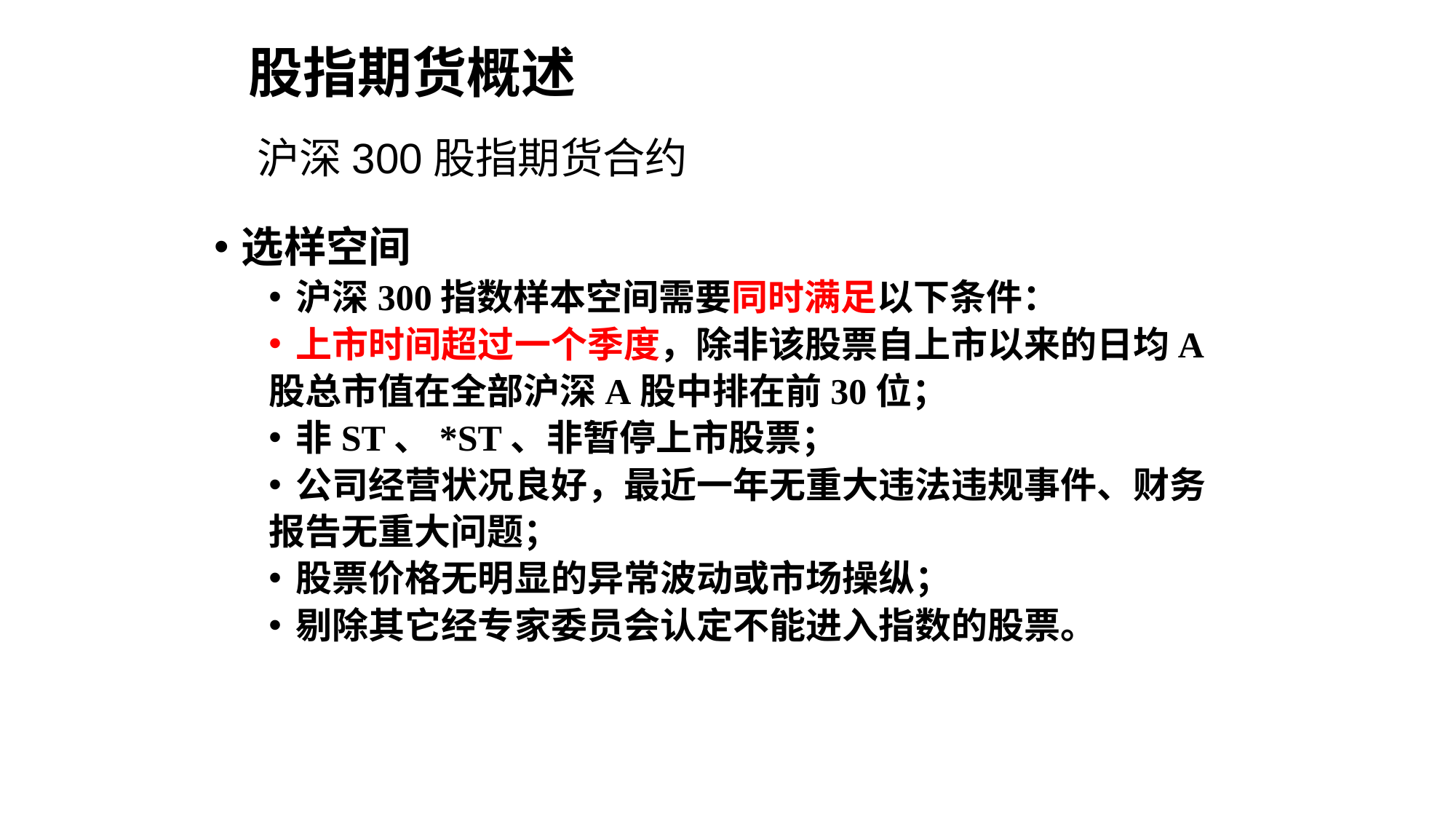

股指期货概述
沪深300股指期货合约
选样空间
沪深300指数样本空间需要同时满足以下条件：
上市时间超过一个季度，除非该股票自上市以来的日均A
股总市值在全部沪深A股中排在前30位；
非ST、*ST、非暂停上市股票；
公司经营状况良好，最近一年无重大违法违规事件、财务
报告无重大问题；
股票价格无明显的异常波动或市场操纵；
剔除其它经专家委员会认定不能进入指数的股票。